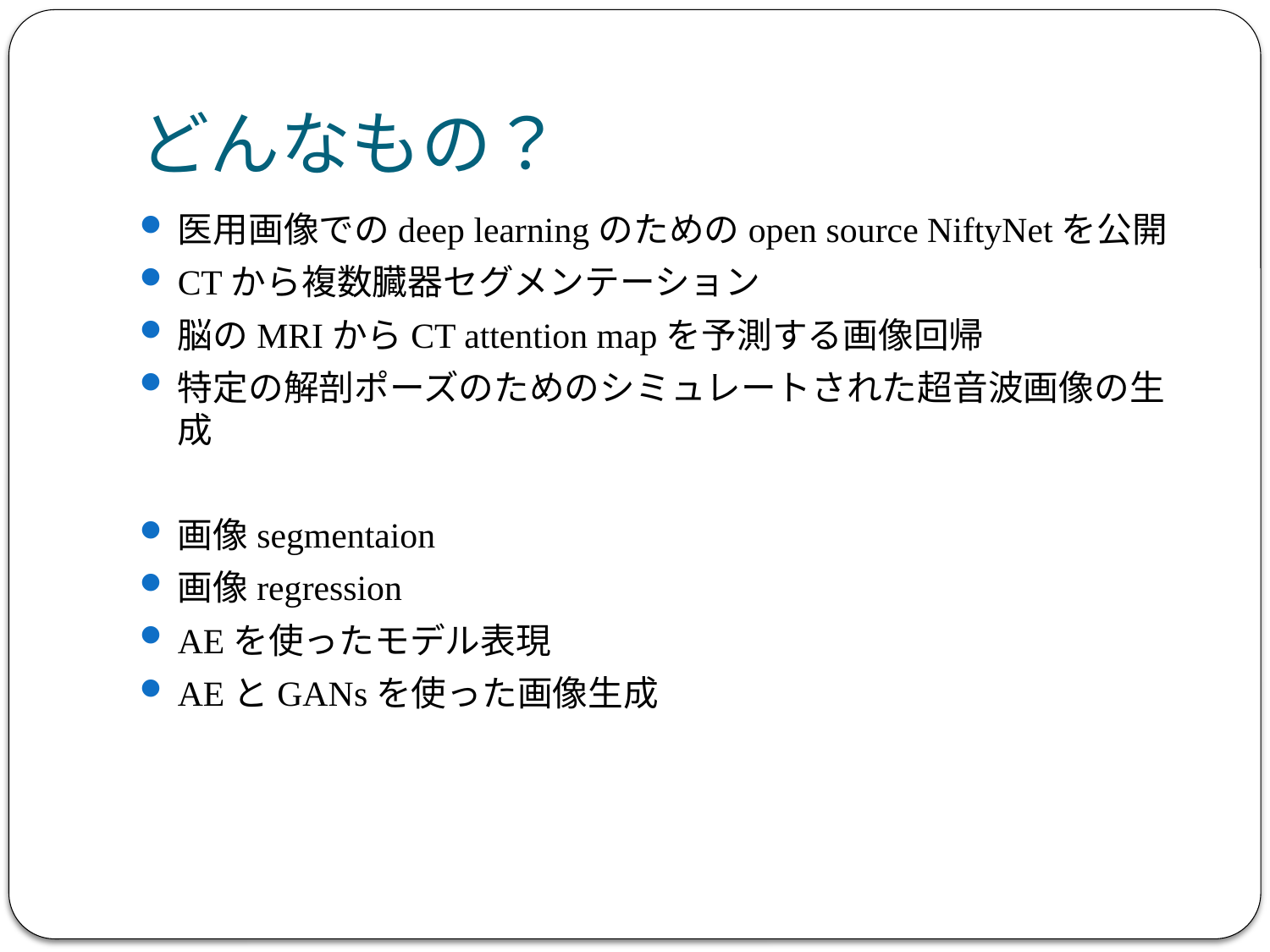

# どんなもの？
医用画像でのdeep learningのためのopen source NiftyNetを公開
CTから複数臓器セグメンテーション
脳のMRIからCT attention mapを予測する画像回帰
特定の解剖ポーズのためのシミュレートされた超音波画像の生成

画像segmentaion
画像regression
AEを使ったモデル表現
AEとGANsを使った画像生成